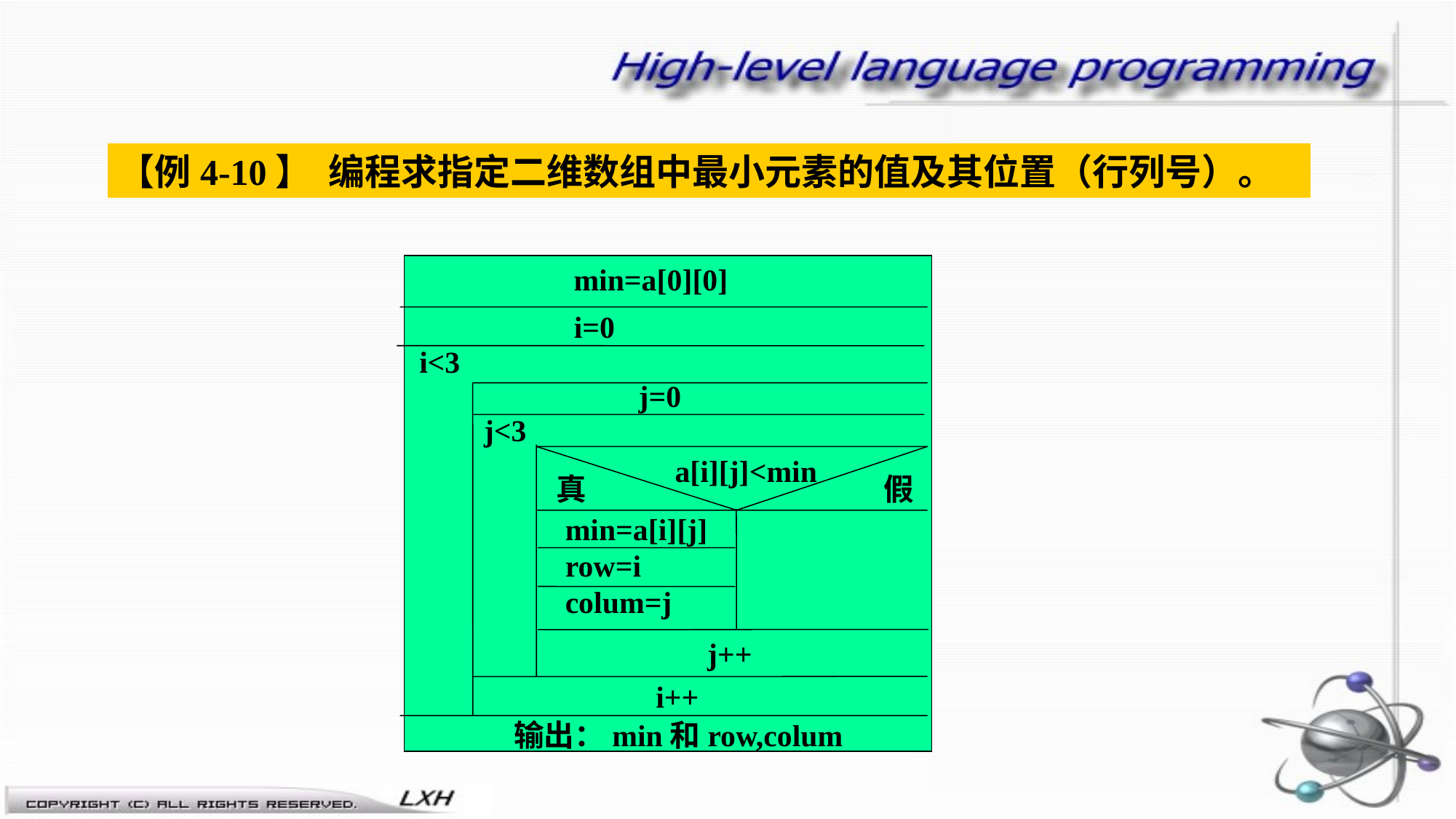

【例4-10】  编程求指定二维数组中最小元素的值及其位置（行列号）。

min=a[0][0]
i=0

i<3

j=0

j<3

a[i][j]<min

真
假
min=a[i][j]
row=i
colum=j

j++
i++

输出：min和row,colum